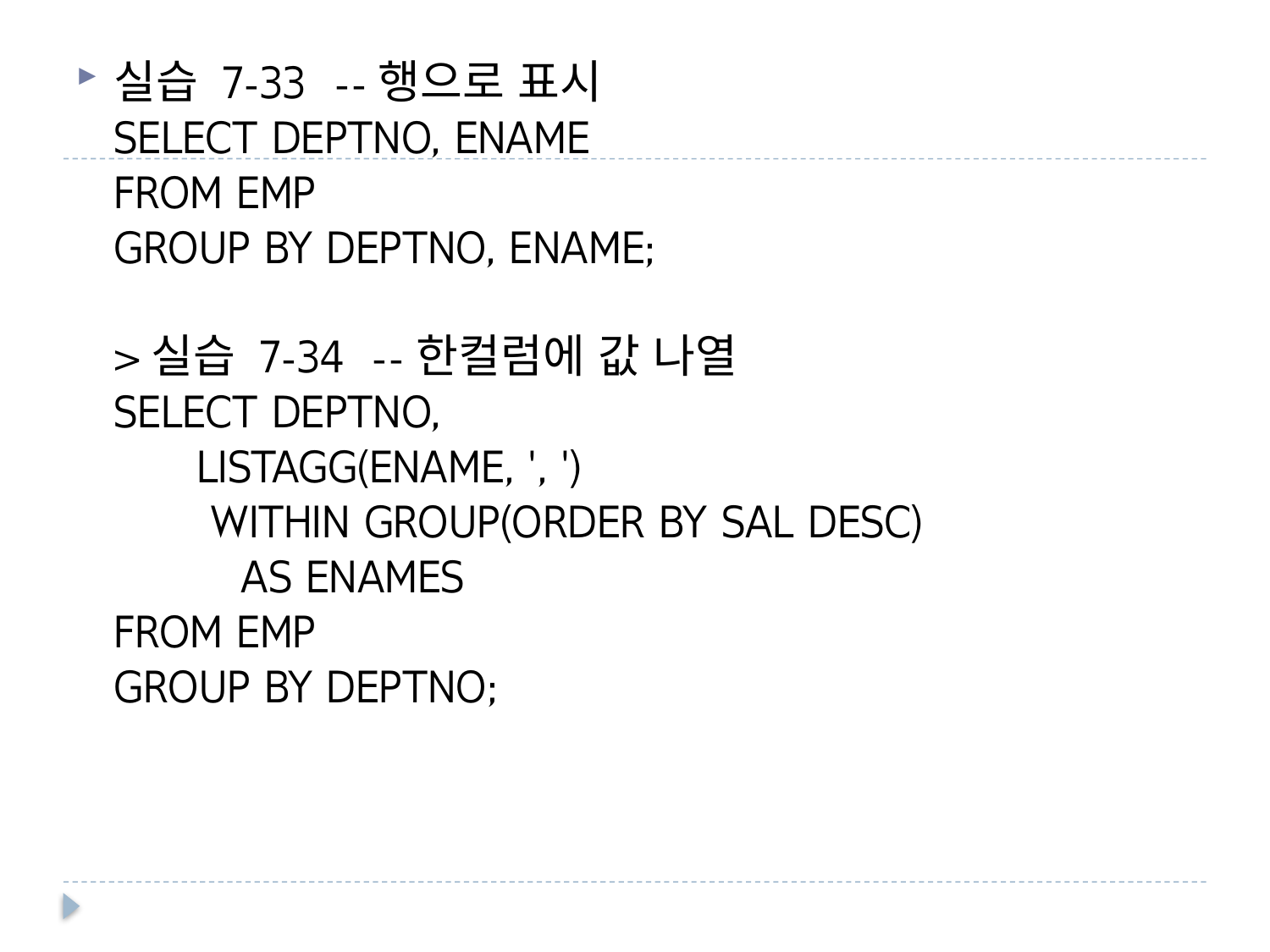

실습 7-33  --행으로 표시
SELECT DEPTNO, ENAME
FROM EMP
GROUP BY DEPTNO, ENAME;
>실습 7-34  --한컬럼에 값 나열
SELECT DEPTNO,
      LISTAGG(ENAME, ', ')
       WITHIN GROUP(ORDER BY SAL DESC)
	AS ENAMES
FROM EMP
GROUP BY DEPTNO;